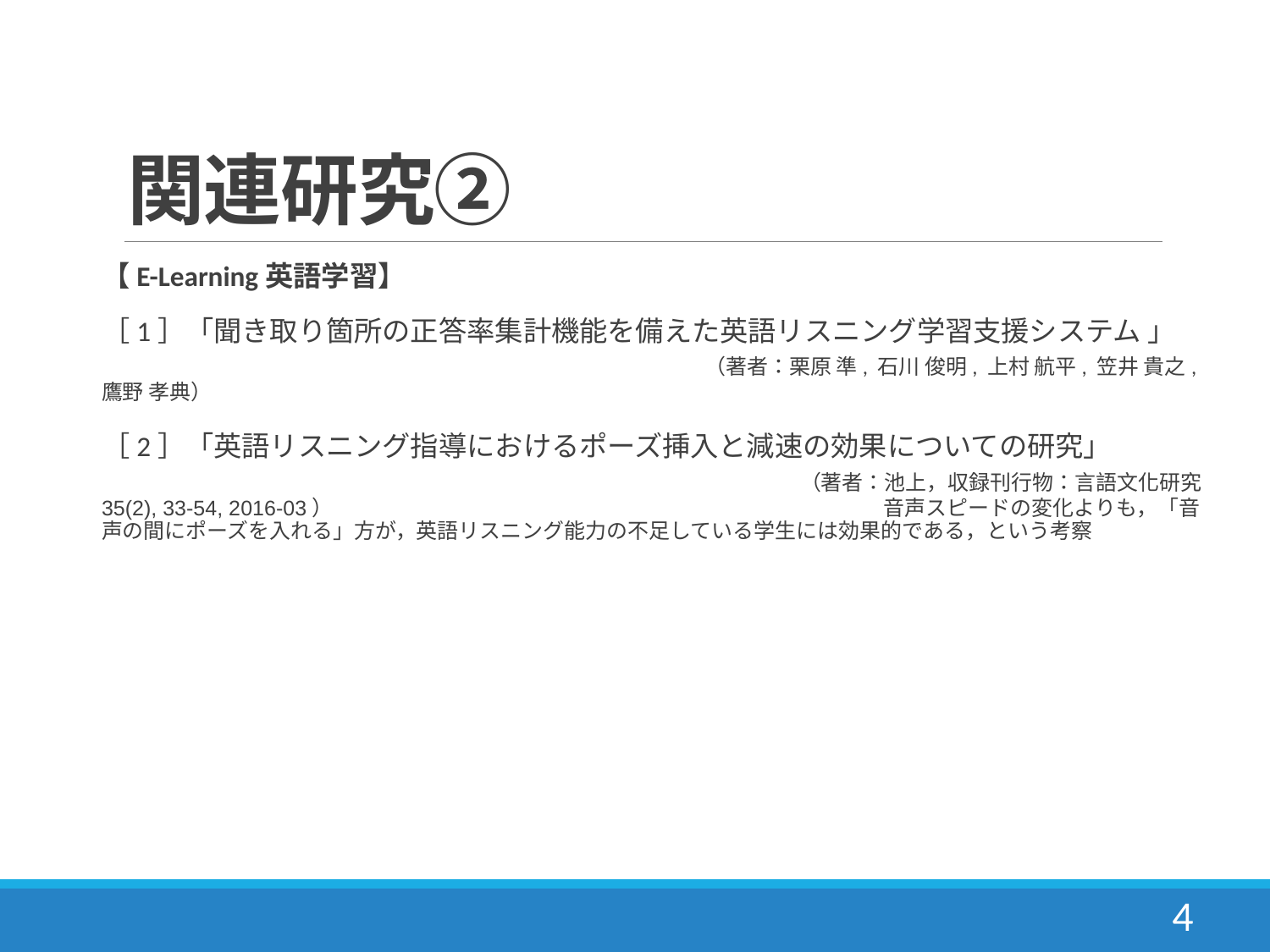

# 関連研究②
【E-Learning英語学習】
［1］「聞き取り箇所の正答率集計機能を備えた英語リスニング学習支援システム 」　　　　　　　　　　　　　　　　　　　（著者：栗原 準, 石川 俊明, 上村 航平, 笠井 貴之, 鷹野 孝典）
［2］「英語リスニング指導におけるポーズ挿入と減速の効果についての研究」　　　　　　　　　　　　　　　　　　　　　　　　　（著者：池上，収録刊行物：言語文化研究 35(2), 33-54, 2016-03）　　　　　　　　　　　　　　　　　　　　　　　　　　音声スピードの変化よりも，「音声の間にポーズを入れる」方が，英語リスニング能力の不足している学生には効果的である，という考察

4